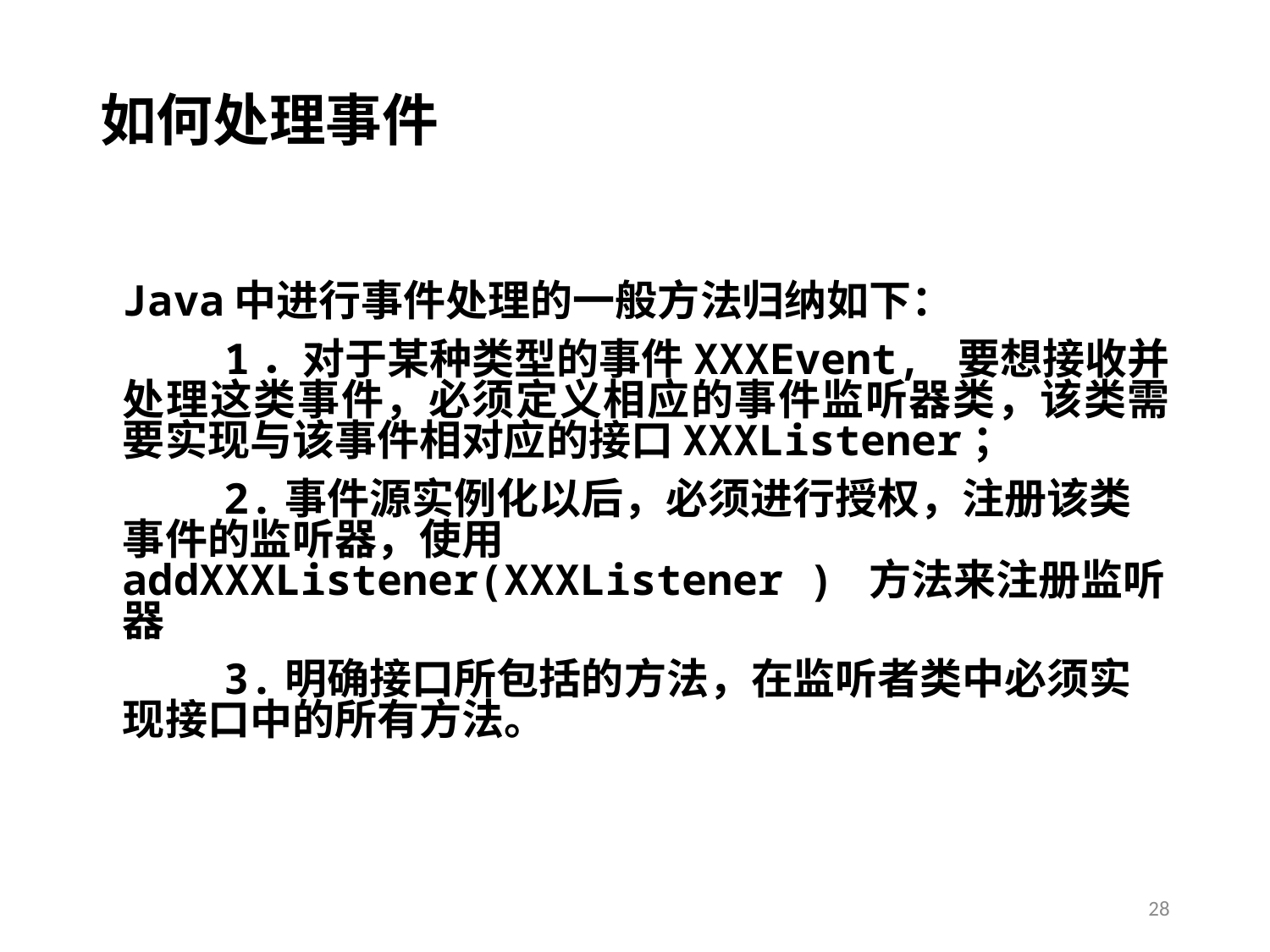

# 如何处理事件

Java中进行事件处理的一般方法归纳如下：
    1．对于某种类型的事件XXXEvent, 要想接收并处理这类事件，必须定义相应的事件监听器类，该类需要实现与该事件相对应的接口XXXListener；
    2.事件源实例化以后，必须进行授权，注册该类事件的监听器，使用addXXXListener(XXXListener ) 方法来注册监听器
    3.明确接口所包括的方法，在监听者类中必须实现接口中的所有方法。
28